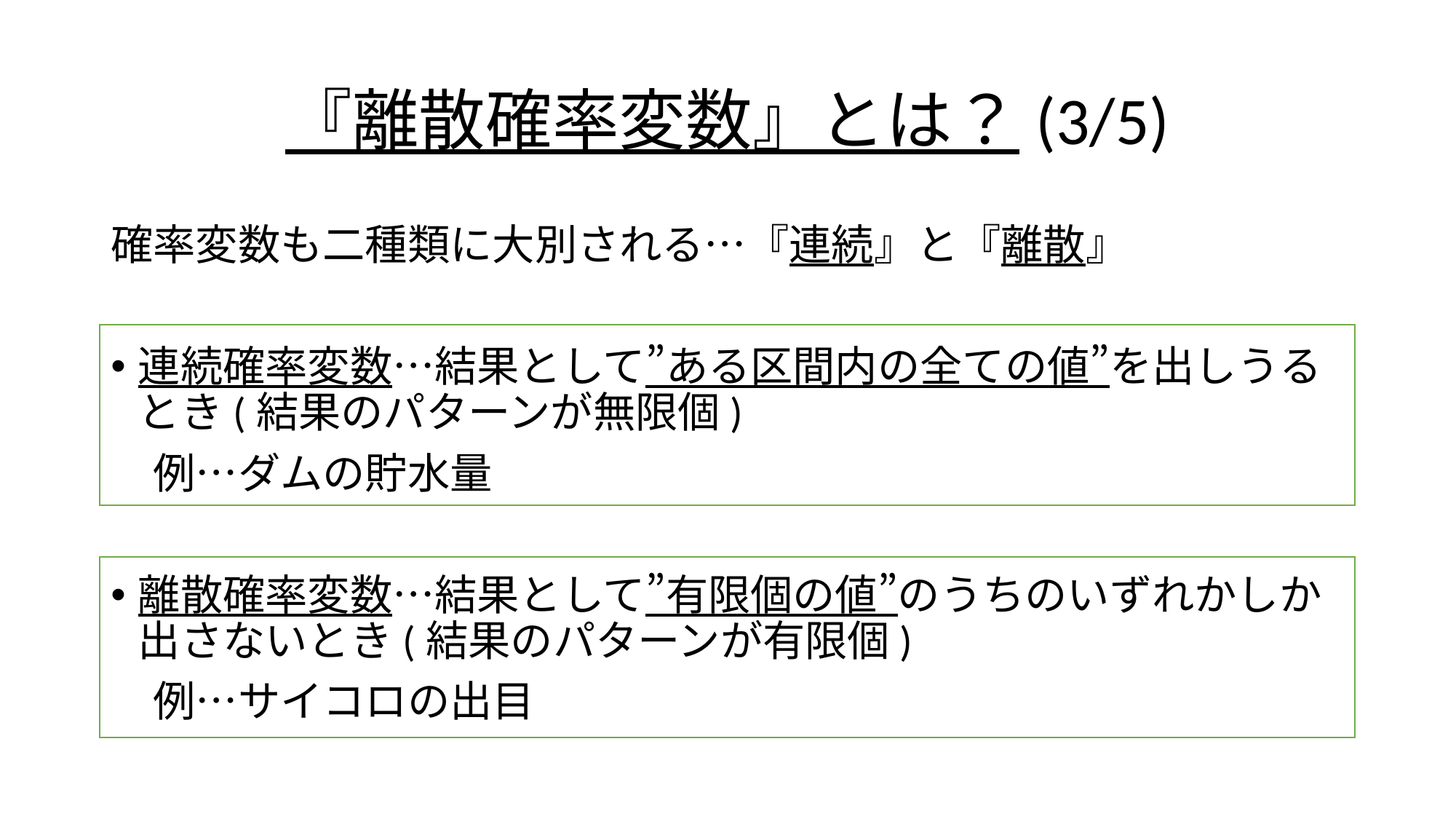

# 『離散確率変数』とは？(3/5)
確率変数も二種類に大別される…『連続』と『離散』

連続確率変数…結果として”ある区間内の全ての値”を出しうるとき(結果のパターンが無限個)
　例…ダムの貯水量

離散確率変数…結果として”有限個の値”のうちのいずれかしか出さないとき(結果のパターンが有限個)
　例…サイコロの出目